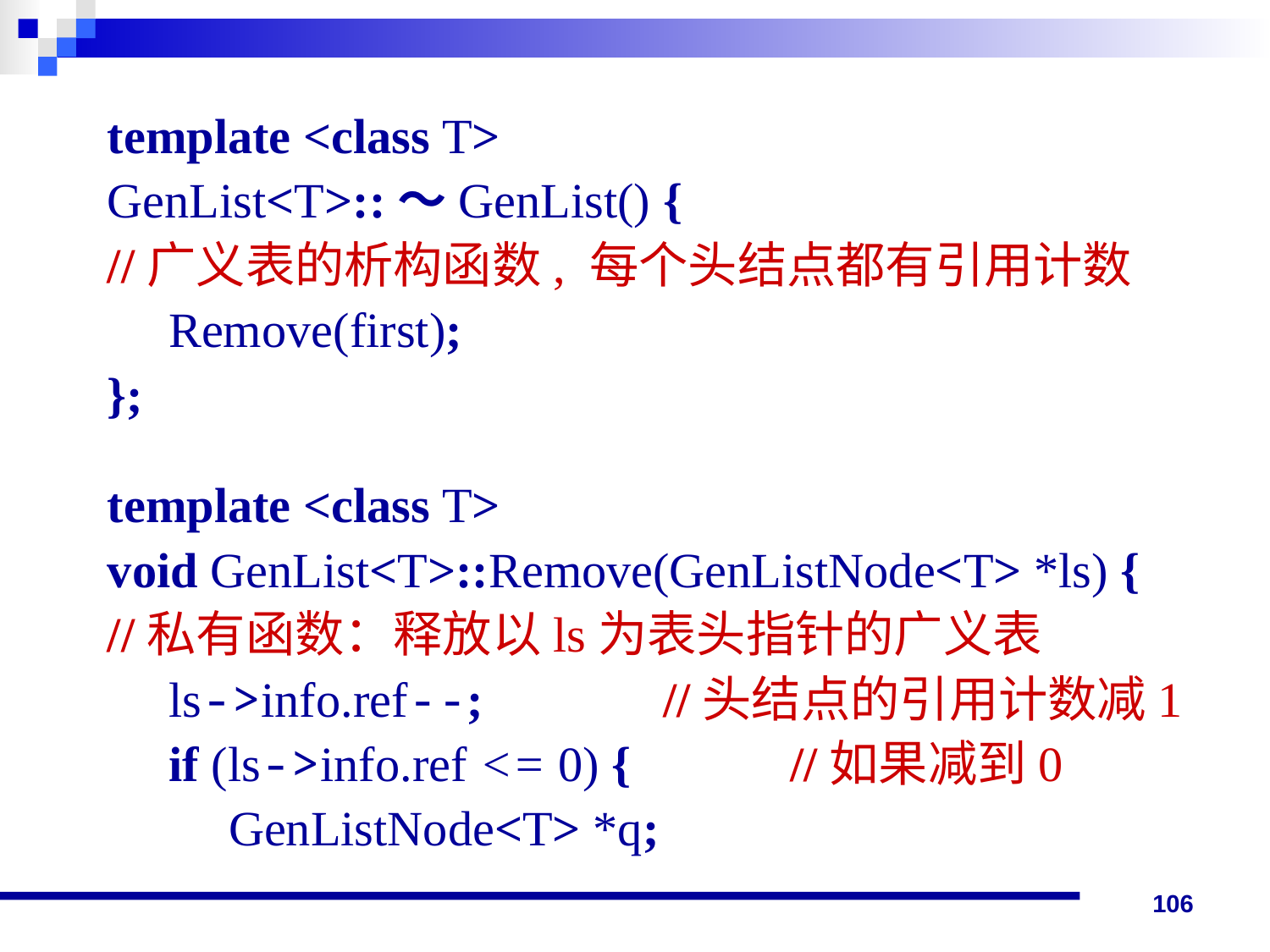

template <class T>
GenList<T>::～GenList() {
//广义表的析构函数, 每个头结点都有引用计数
     Remove(first);
};

template <class T>
void GenList<T>::Remove(GenListNode<T> *ls) {
//私有函数：释放以ls为表头指针的广义表
     ls->info.ref--;	     	//头结点的引用计数减1
     if (ls->info.ref <= 0) {		//如果减到0
   	      GenListNode<T> *q;
106